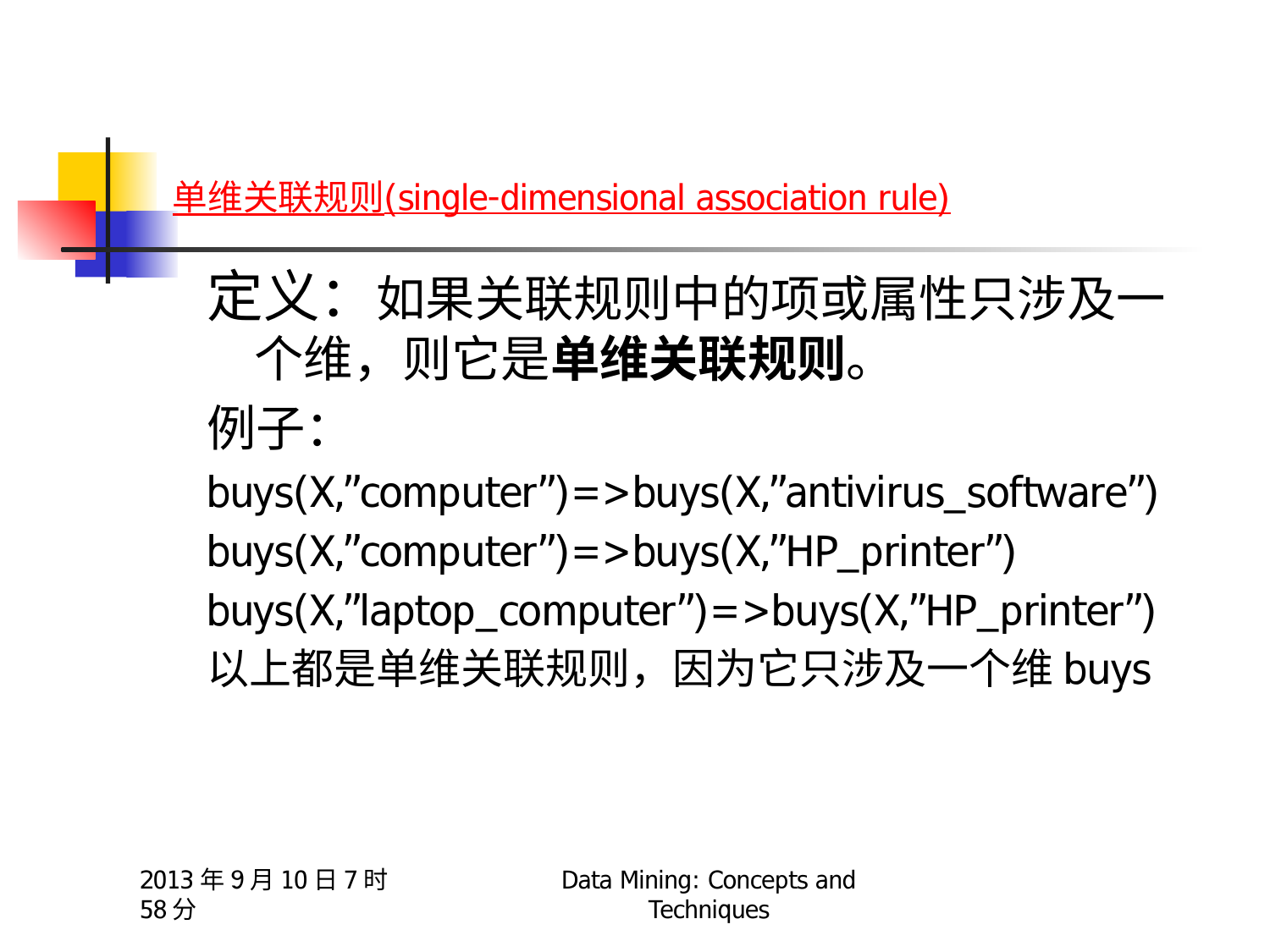

# 单维关联规则(single-dimensional association rule)
定义：如果关联规则中的项或属性只涉及一个维，则它是单维关联规则。
例子：
buys(X,”computer”)=>buys(X,”antivirus_software”)
buys(X,”computer”)=>buys(X,”HP_printer”)
buys(X,”laptop_computer”)=>buys(X,”HP_printer”)
以上都是单维关联规则，因为它只涉及一个维buys

2013年9月10日7时58分
Data Mining: Concepts and Techniques